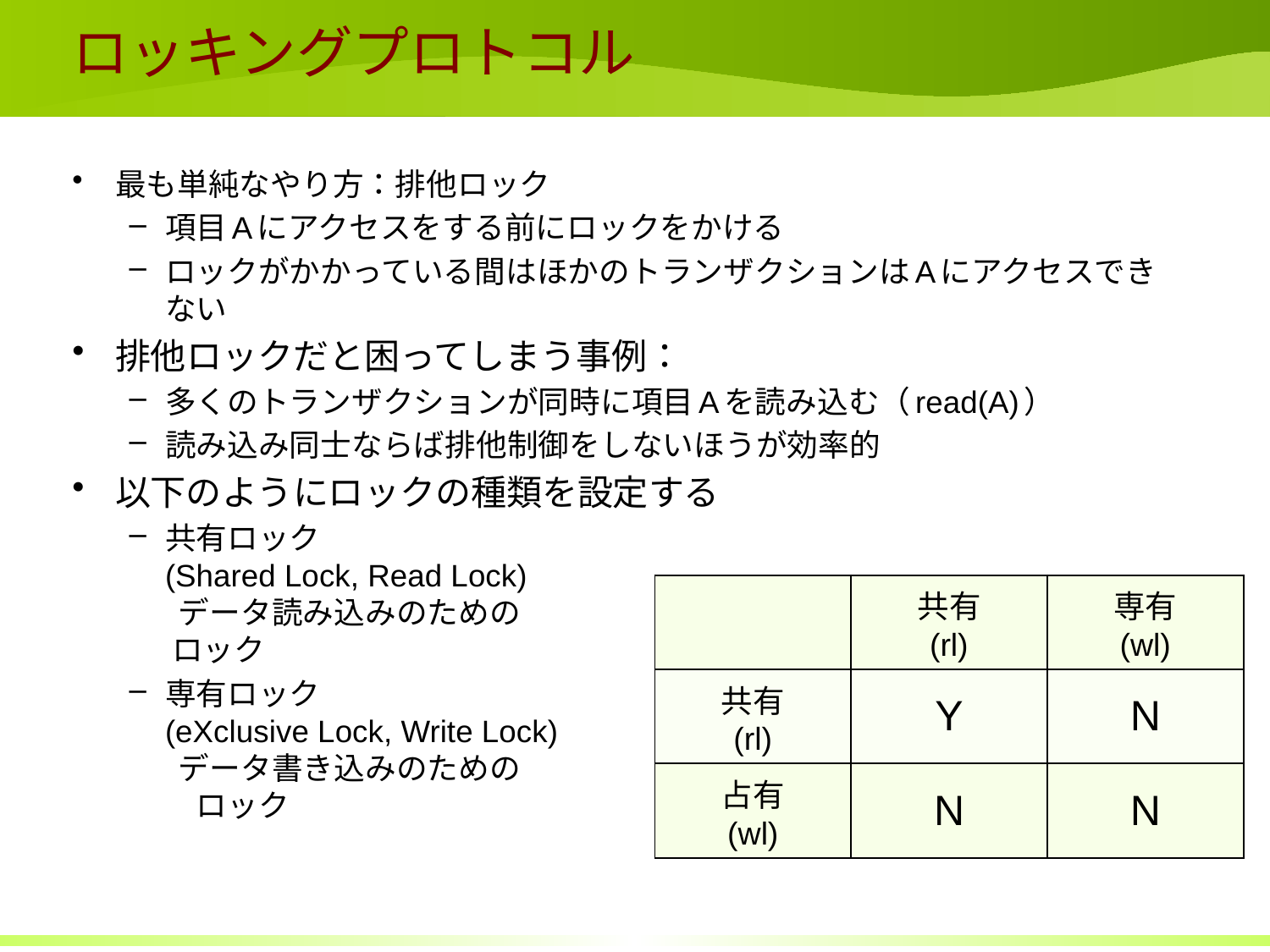

# ロッキングプロトコル
最も単純なやり方：排他ロック
項目Aにアクセスをする前にロックをかける
ロックがかかっている間はほかのトランザクションはAにアクセスできない
排他ロックだと困ってしまう事例：
多くのトランザクションが同時に項目Aを読み込む（read(A)）
読み込み同士ならば排他制御をしないほうが効率的
以下のようにロックの種類を設定する
共有ロック
(Shared Lock, Read Lock)
 データ読み込みのための
 ロック
専有ロック
(eXclusive Lock, Write Lock)
 データ書き込みのための
　ロック
|  | 共有 (rl) | 専有 (wl) |
| --- | --- | --- |
| 共有 (rl) | Y | N |
| 占有 (wl) | N | N |